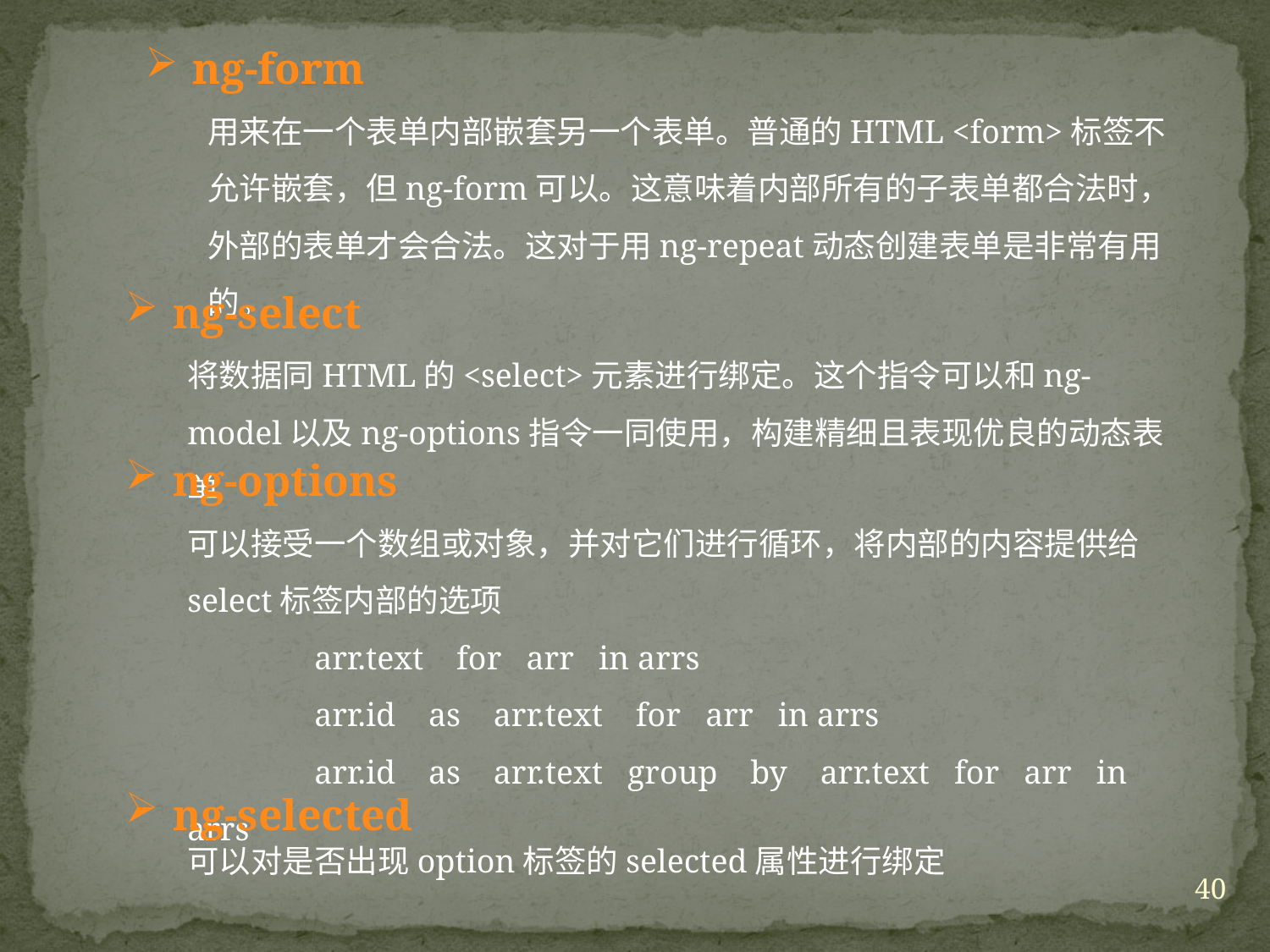

ng-form
用来在一个表单内部嵌套另一个表单。普通的HTML <form>标签不允许嵌套，但ng-form可以。这意味着内部所有的子表单都合法时，外部的表单才会合法。这对于用ng-repeat动态创建表单是非常有用的。
ng-select
将数据同HTML的<select>元素进行绑定。这个指令可以和ng-model以及ng-options指令一同使用，构建精细且表现优良的动态表单
ng-options
可以接受一个数组或对象，并对它们进行循环，将内部的内容提供给
select标签内部的选项
	arr.text    for   arr   in arrs
	arr.id    as    arr.text    for   arr   in arrs
	arr.id    as    arr.text   group    by    arr.text   for   arr   in arrs

ng-selected
可以对是否出现option标签的selected属性进行绑定
40